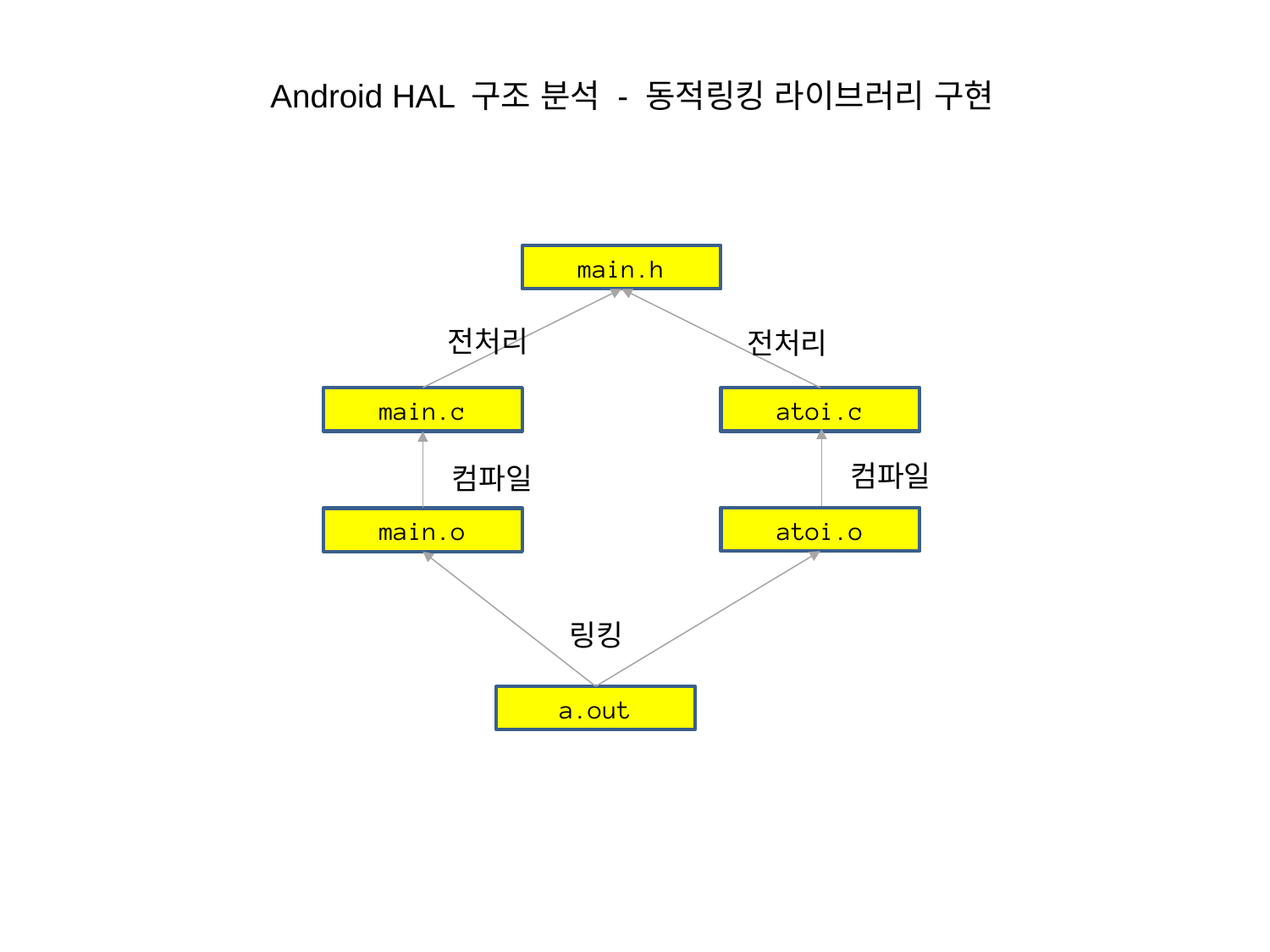

# Android HAL 구조 분석 - 동적링킹 라이브러리 구현
main.h
전처리
전처리
main.c
atoi.c
컴파일
컴파일
atoi.o
main.o
링킹
a.out